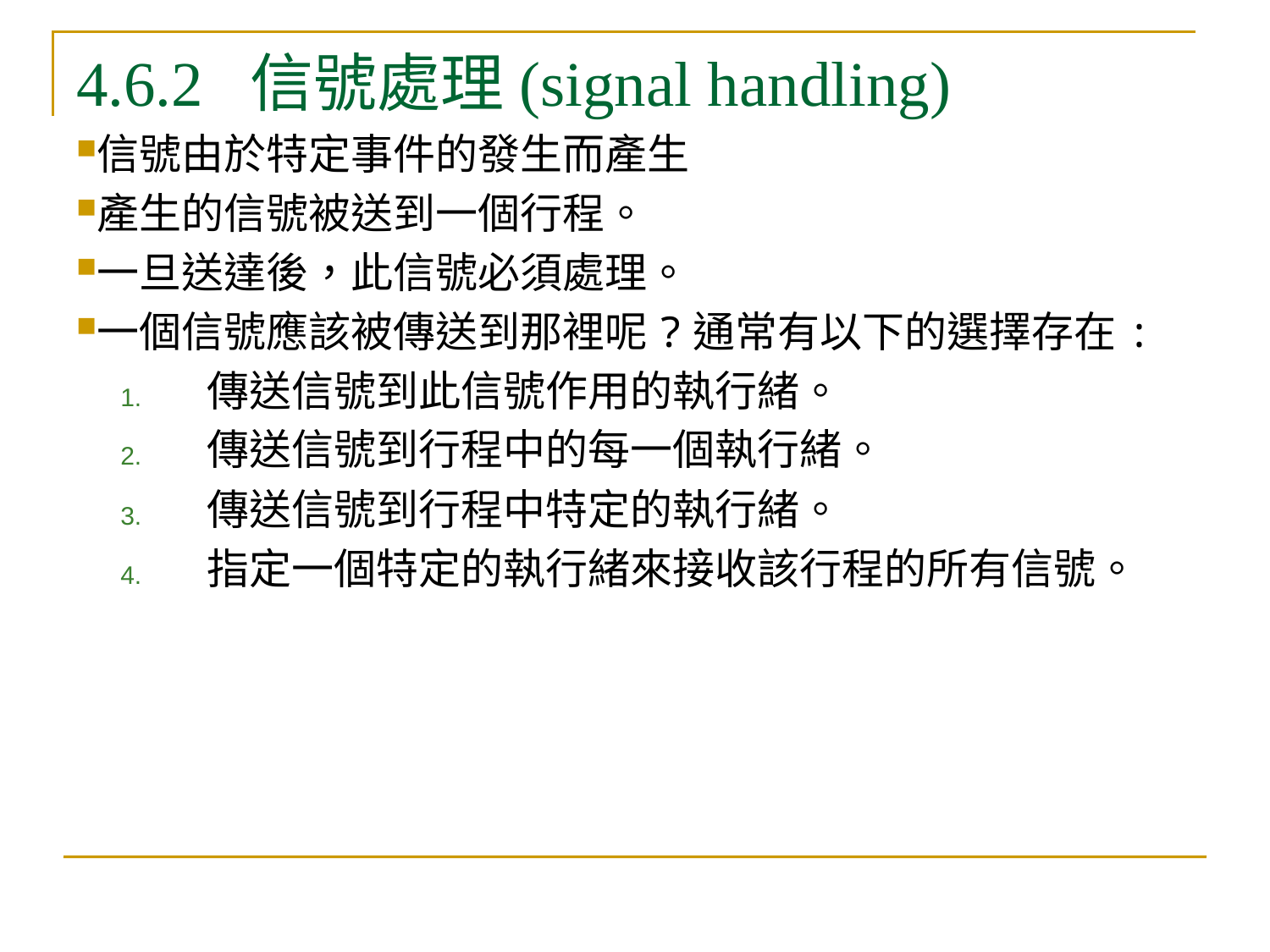

4.6.2  信號處理(signal handling)
信號由於特定事件的發生而產生
產生的信號被送到一個行程。
一旦送達後，此信號必須處理。
一個信號應該被傳送到那裡呢?通常有以下的選擇存在:
傳送信號到此信號作用的執行緒。
傳送信號到行程中的每一個執行緒。
傳送信號到行程中特定的執行緒。
指定一個特定的執行緒來接收該行程的所有信號。